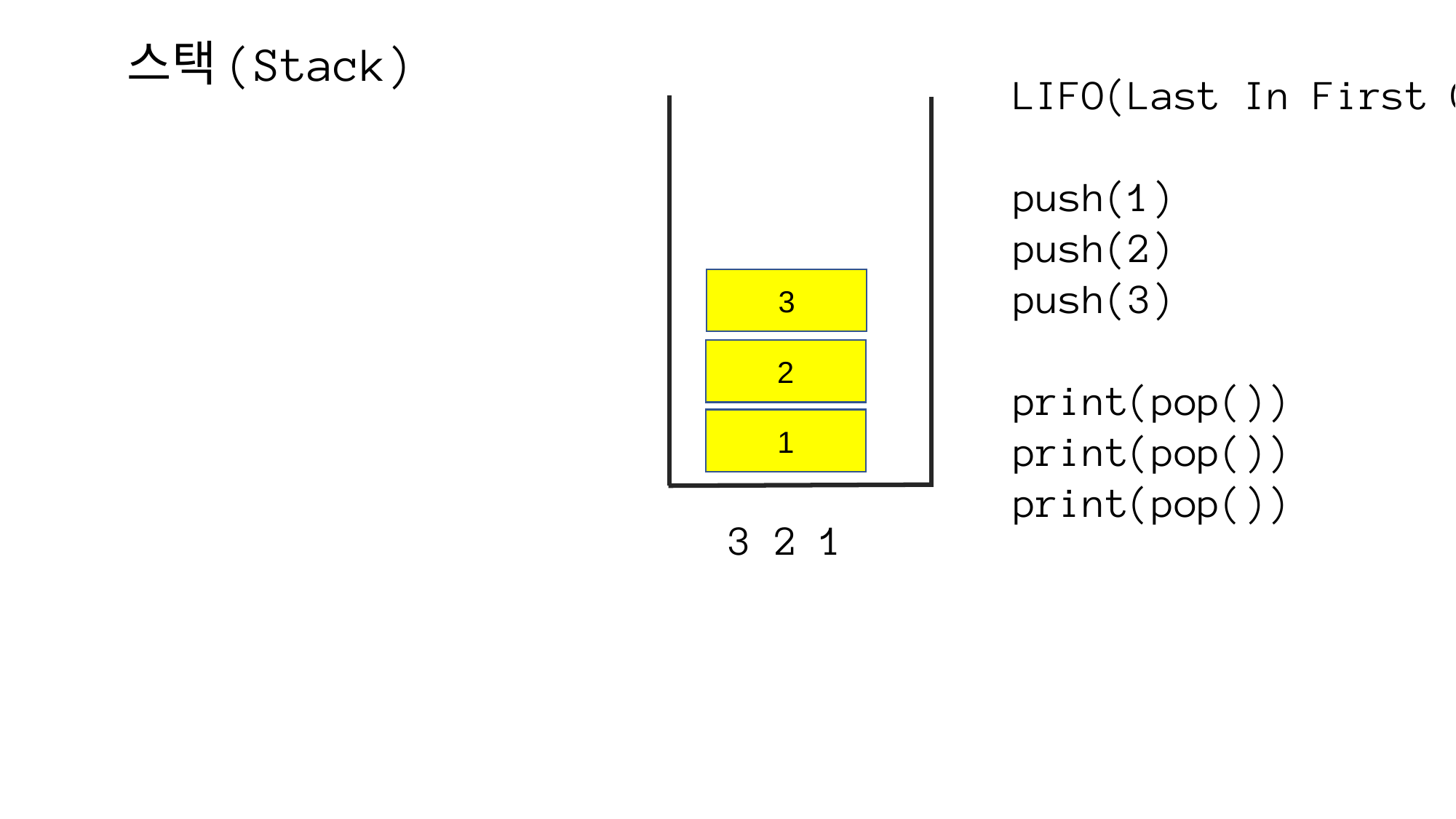

스택(Stack)
LIFO(Last In First Out)

push(1)
push(2)
push(3)

print(pop())
print(pop())
print(pop())

3
2
1
3 2 1